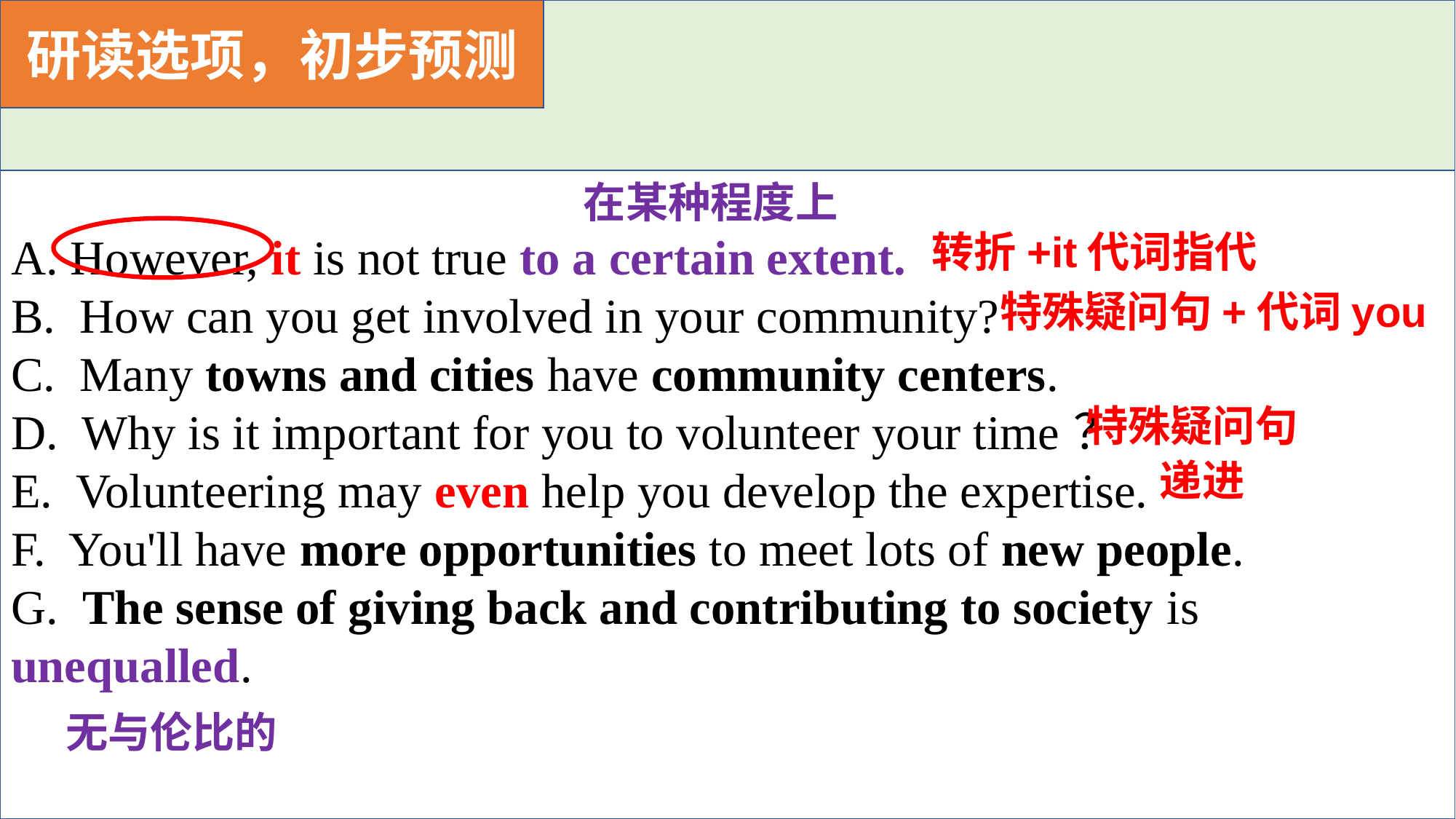

研读选项，初步预测

在某种程度上

A. However, it is not true to a certain extent.
B.  How can you get involved in your community?
C.  Many towns and cities have community centers.
D.  Why is it important for you to volunteer your time？
E.  Volunteering may even help you develop the expertise.
F.  You'll have more opportunities to meet lots of new people.
G.  The sense of giving back and contributing to society is unequalled.
转折+it代词指代
特殊疑问句+代词you
特殊疑问句
递进
无与伦比的